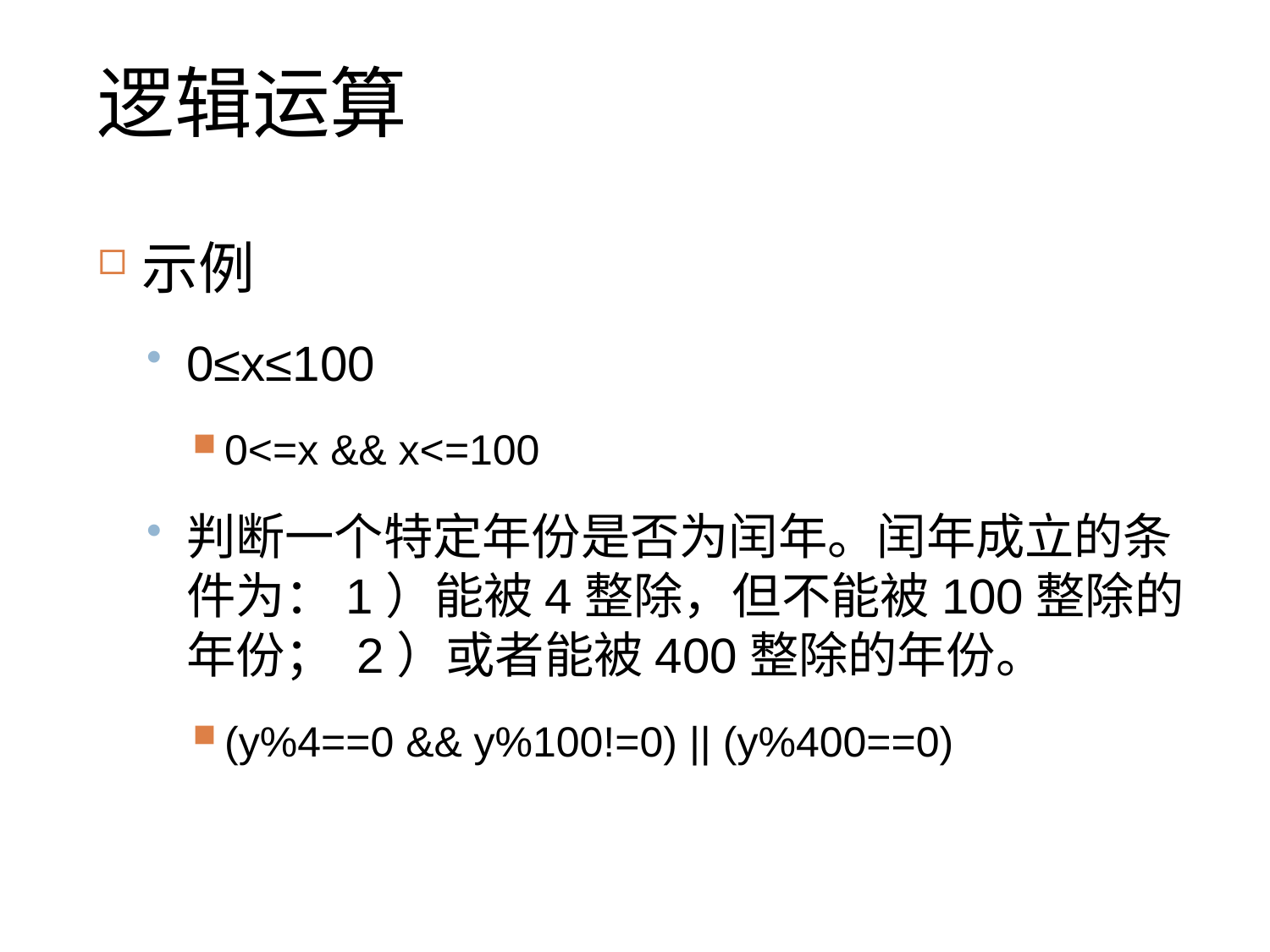

# 逻辑运算
示例
0≤x≤100
0<=x && x<=100
判断一个特定年份是否为闰年。闰年成立的条件为：1）能被4整除，但不能被100整除的年份； 2）或者能被400整除的年份。
(y%4==0 && y%100!=0) || (y%400==0)